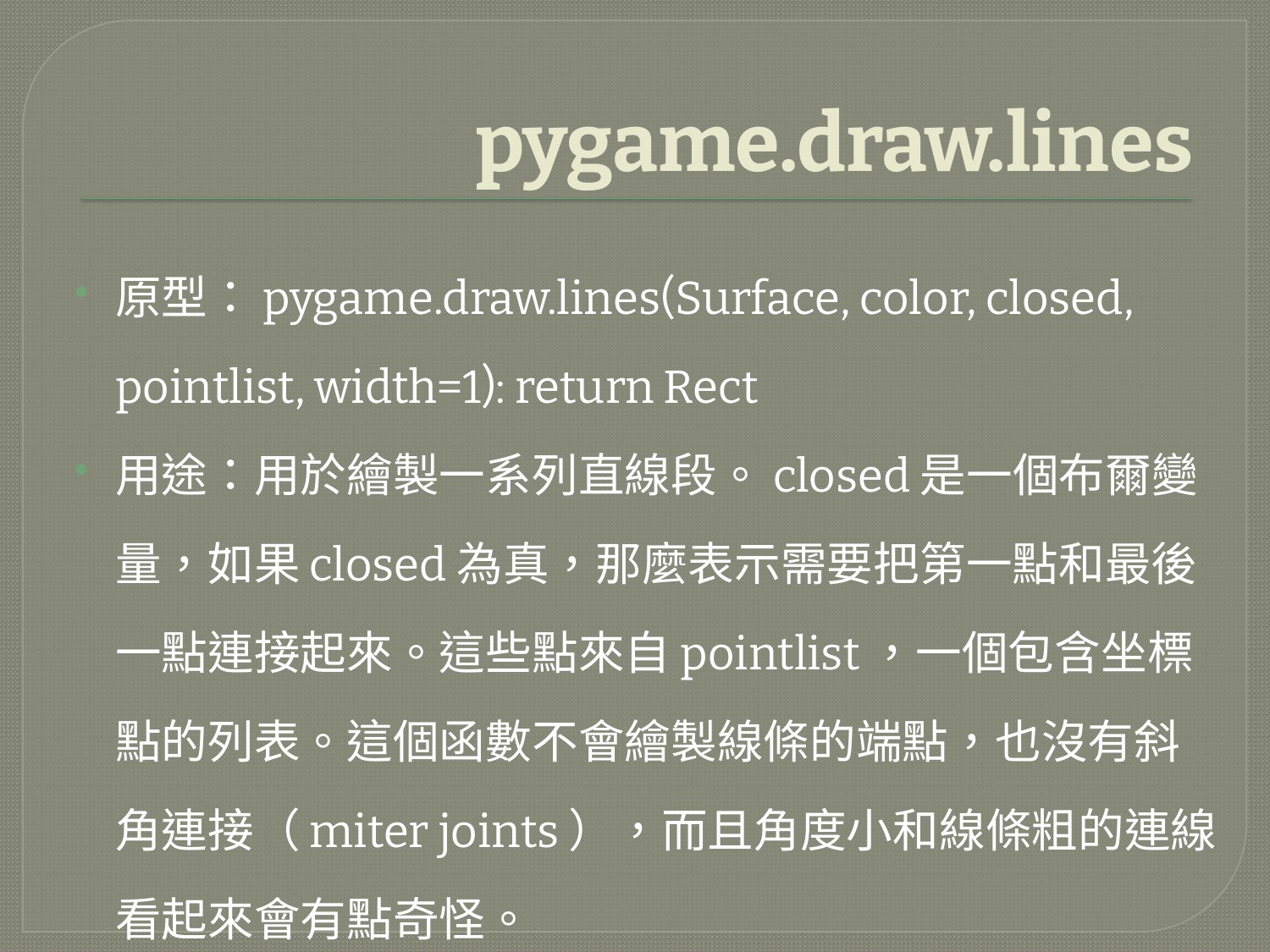

# pygame.draw.lines
原型：pygame.draw.lines(Surface, color, closed, pointlist, width=1): return Rect
用途：用於繪製一系列直線段。closed是一個布爾變量，如果closed為真，那麼表示需要把第一點和最後一點連接起來。這些點來自pointlist，一個包含坐標點的列表。這個函數不會繪製線條的端點，也沒有斜角連接（miter joints），而且角度小和線條粗的連線看起來會有點奇怪。